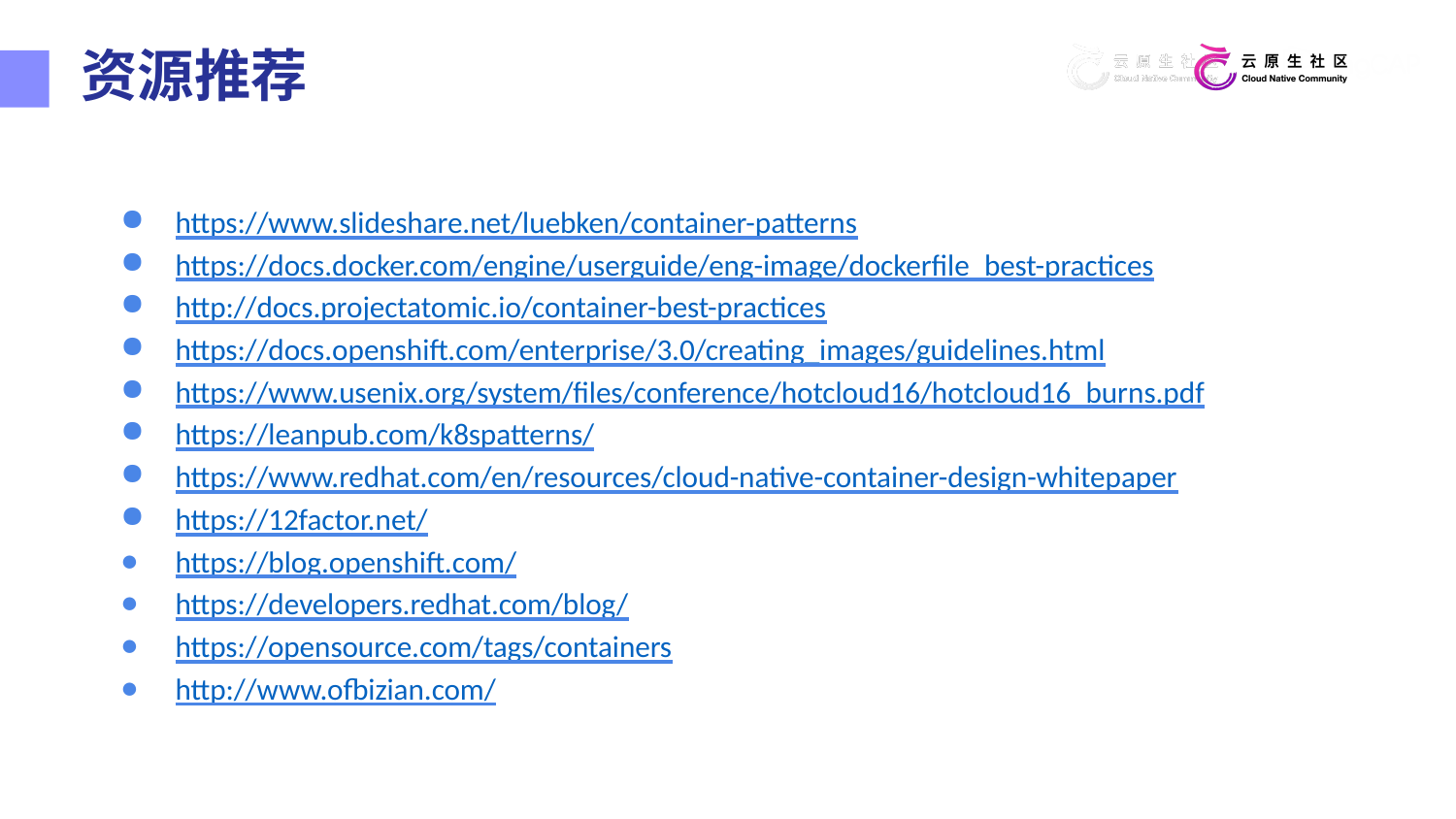

资源推荐

https://www.slideshare.net/luebken/container-patterns
https://docs.docker.com/engine/userguide/eng-image/dockerfile_best-practices
http://docs.projectatomic.io/container-best-practices
https://docs.openshift.com/enterprise/3.0/creating_images/guidelines.html
https://www.usenix.org/system/files/conference/hotcloud16/hotcloud16_burns.pdf
https://leanpub.com/k8spatterns/
https://www.redhat.com/en/resources/cloud-native-container-design-whitepaper
https://12factor.net/
https://blog.openshift.com/
https://developers.redhat.com/blog/
https://opensource.com/tags/containers
http://www.ofbizian.com/